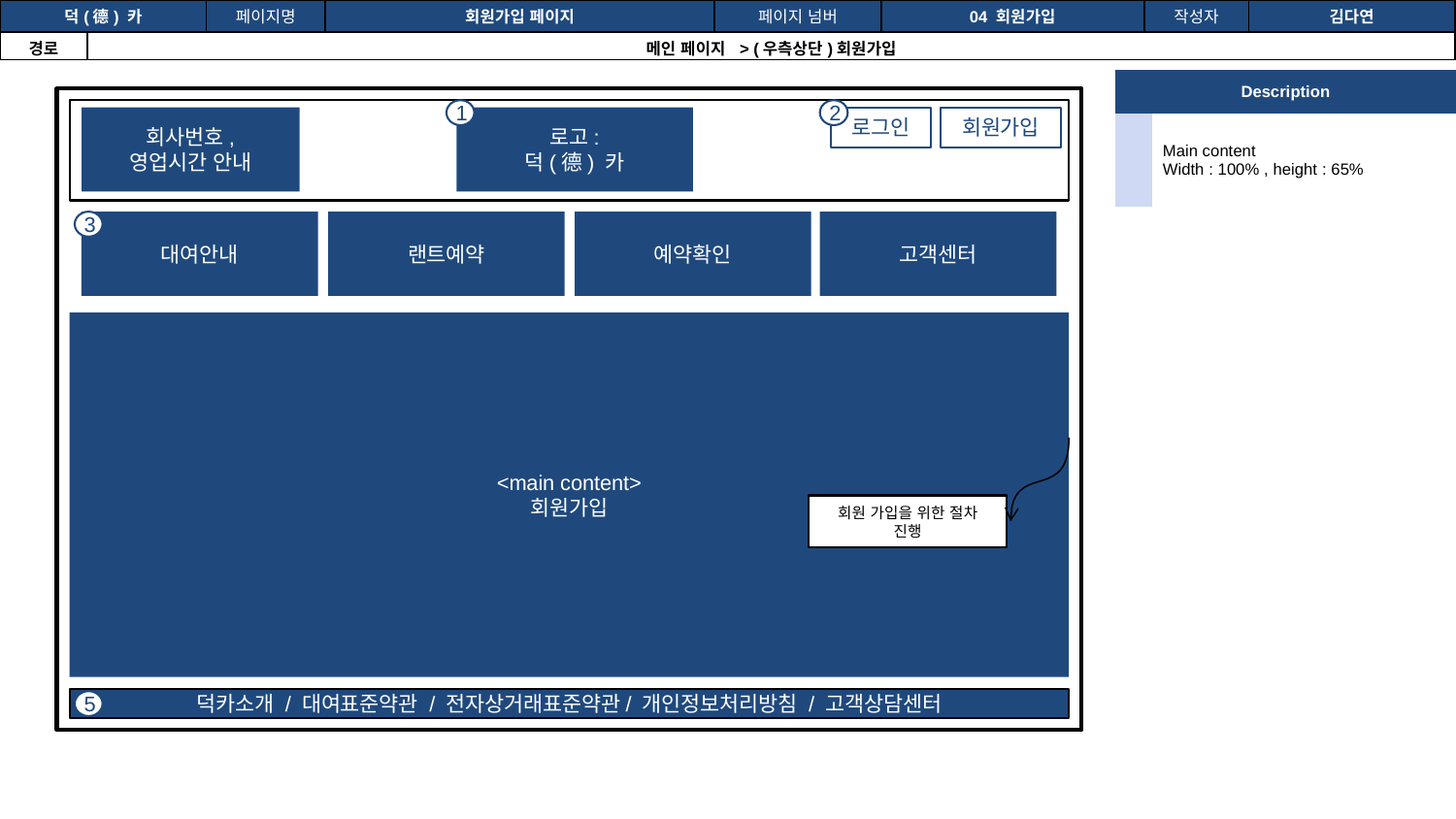

| 덕(德) 카 |  | 페이지명 | 회원가입 페이지 | 페이지 넘버 | 04 회원가입 | 작성자 | 김다연 |
| --- | --- | --- | --- | --- | --- | --- | --- |
| 경로 | 메인 페이지 > (우측상단)회원가입 |  |  |  |  |  |  |
공간(오피스) 대여 시스템
| Description |  |
| --- | --- |
|  | Main content Width : 100% , height : 65% |

1
2
회사번호,
영업시간 안내
로고:
덕(德) 카
로그인
회원가입
3
대여안내
랜트예약
예약확인
고객센터
<main content>
회원가입
회원 가입을 위한 절차 진행
덕카소개 / 대여표준약관 / 전자상거래표준약관/ 개인정보처리방침 / 고객상담센터
5